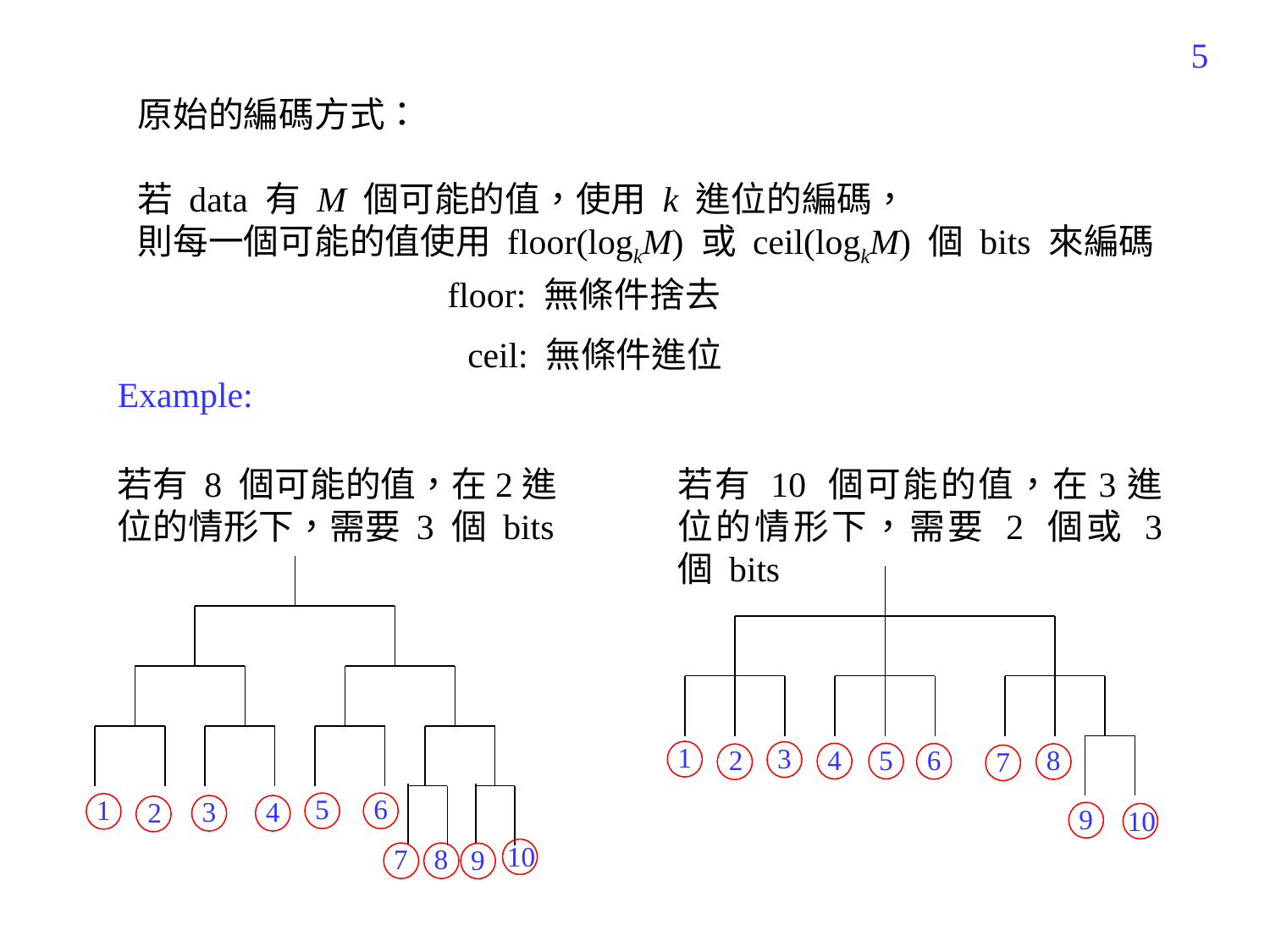

5
原始的編碼方式：

若 data 有 M 個可能的值，使用 k 進位的編碼，
則每一個可能的值使用 floor(logkM) 或 ceil(logkM) 個 bits 來編碼
floor: 無條件捨去
ceil: 無條件進位
Example:
若有 8 個可能的值，在2進位的情形下，需要 3 個 bits
若有 10 個可能的值，在3進位的情形下，需要 2 個或 3 個 bits
1

3

4

5

2

6

8

7

5

6

1

3

4

2

9

10

10

7

8

9